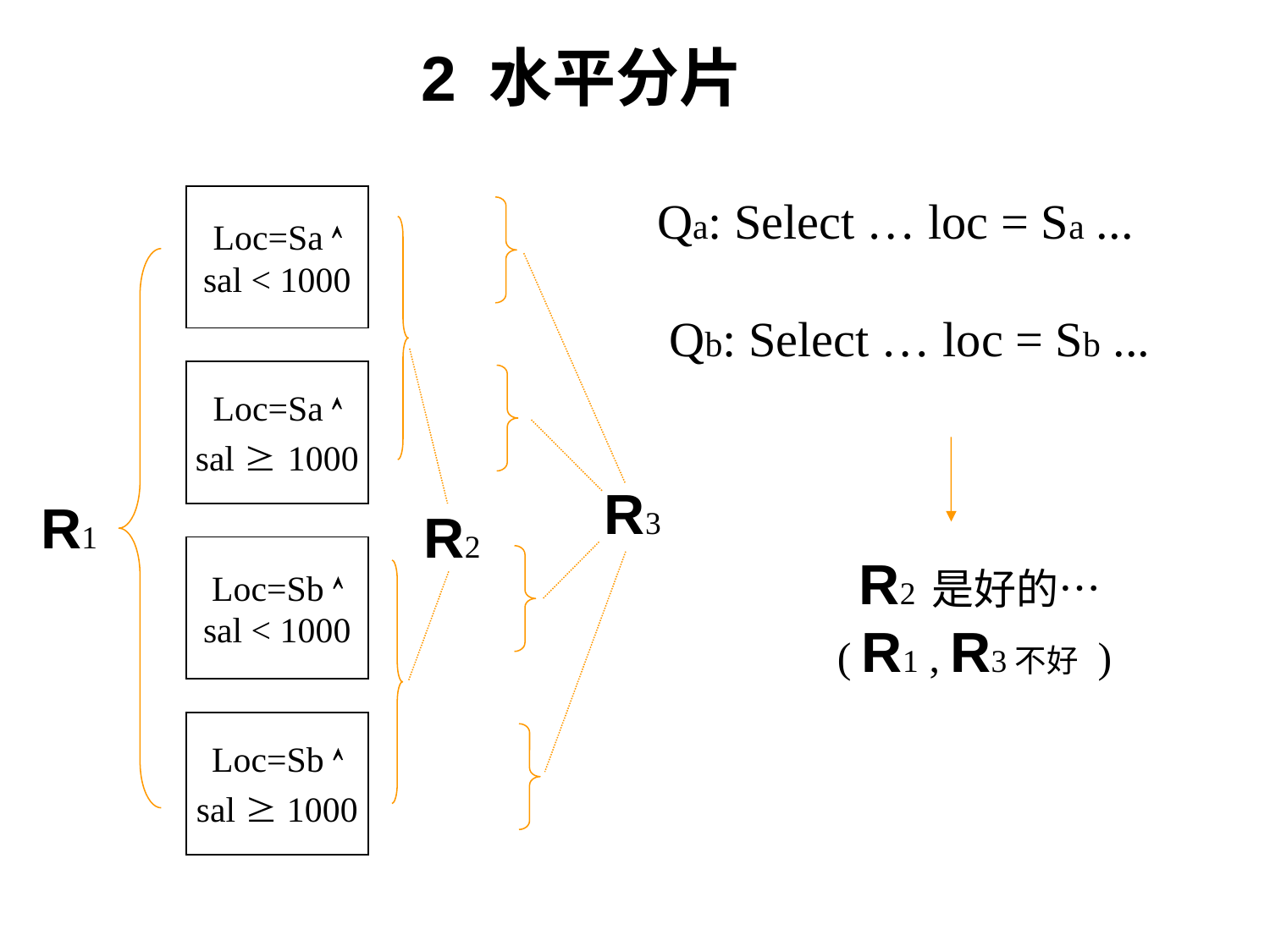

2 水平分片

Qa: Select … loc = Sa ...
Loc=Sa ∧
sal < 1000

Qb: Select … loc = Sb ...

Loc=Sa ∧
sal ≥ 1000

R2 是好的…
( R1 , R3不好 )
R3
R1
R2
Loc=Sb ∧
sal < 1000

Loc=Sb ∧
sal ≥ 1000